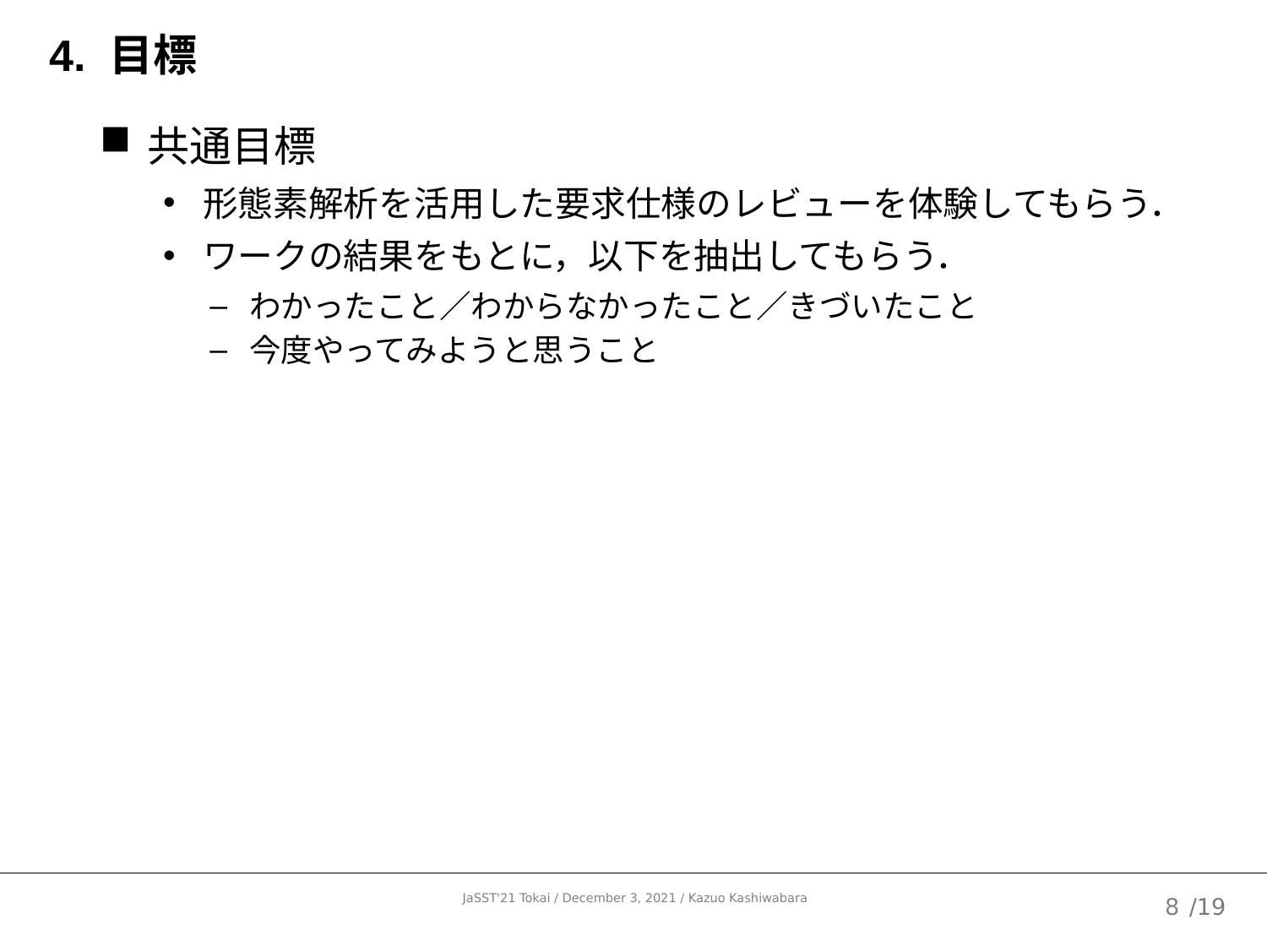

# 4. 目標
共通目標
形態素解析を活用した要求仕様のレビューを体験してもらう．
ワークの結果をもとに，以下を抽出してもらう．
わかったこと／わからなかったこと／きづいたこと
今度やってみようと思うこと

8